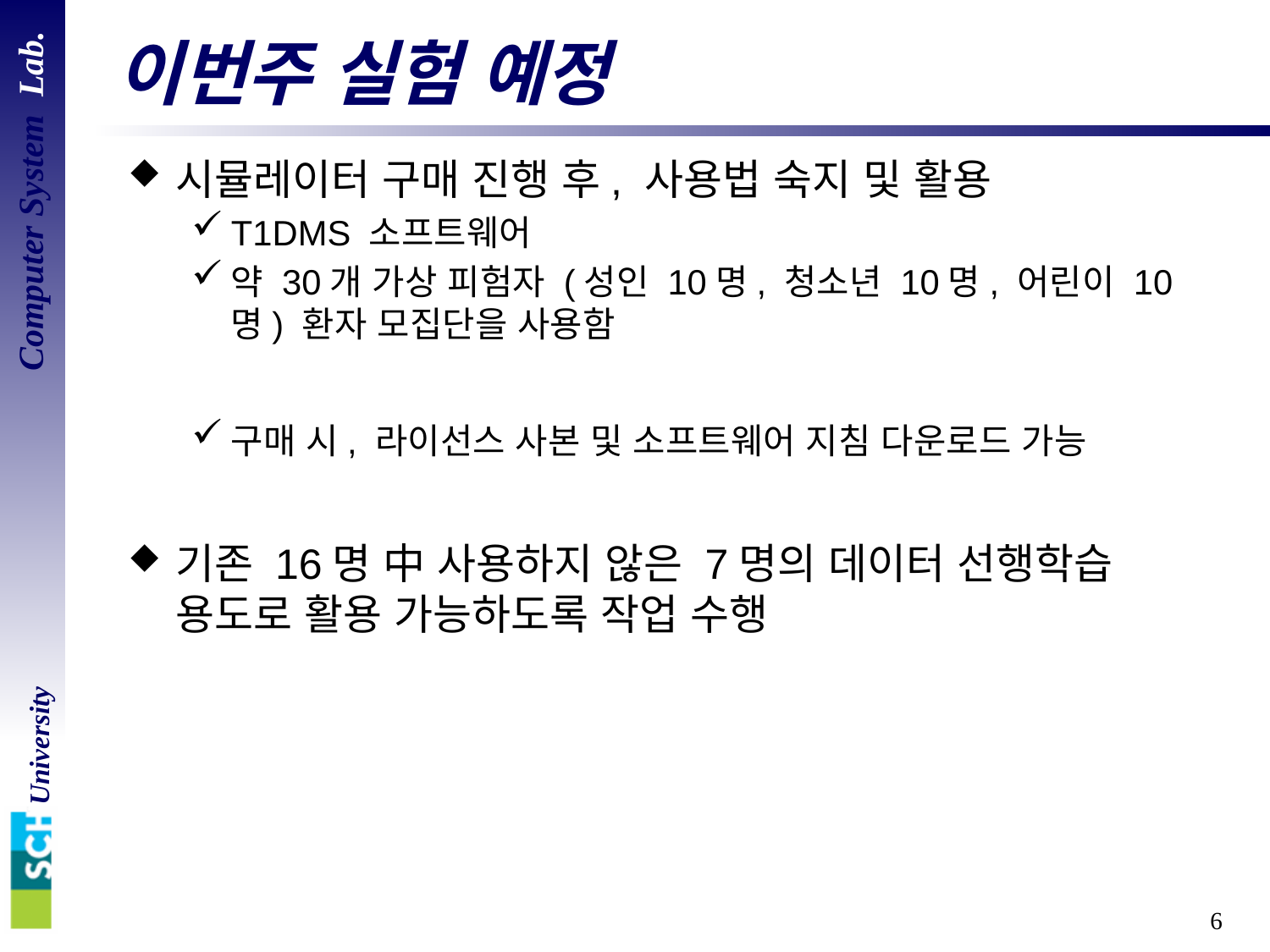

# 이번주 실험 예정
시뮬레이터 구매 진행 후, 사용법 숙지 및 활용
T1DMS 소프트웨어
약 30개 가상 피험자 (성인 10명, 청소년 10명, 어린이 10명) 환자 모집단을 사용함

구매 시, 라이선스 사본 및 소프트웨어 지침 다운로드 가능

기존 16명 中 사용하지 않은 7명의 데이터 선행학습 용도로 활용 가능하도록 작업 수행